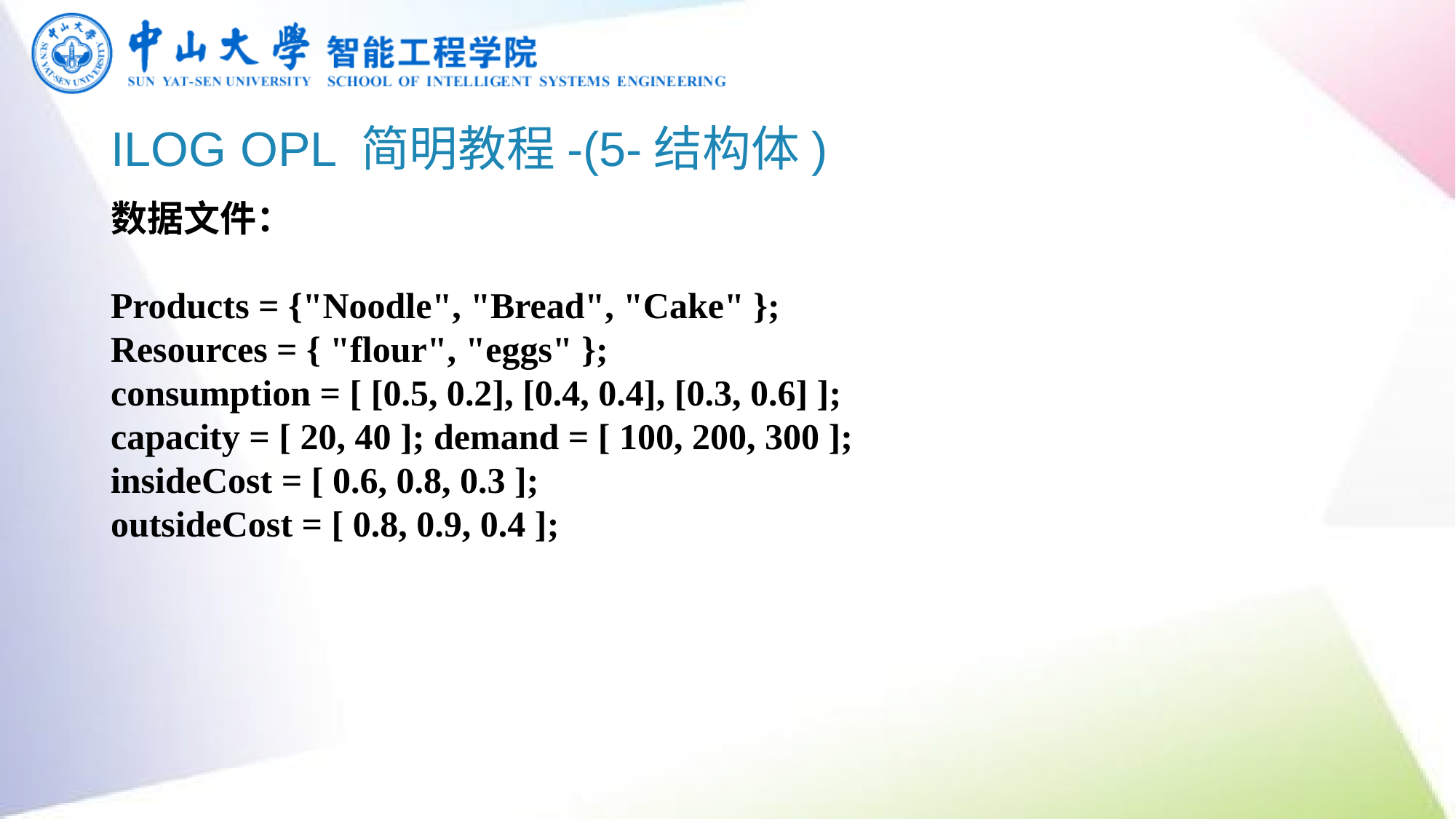

# ILOG OPL 简明教程-(5-结构体)
数据文件：
Products = {"Noodle", "Bread", "Cake" };
Resources = { "flour", "eggs" };
consumption = [ [0.5, 0.2], [0.4, 0.4], [0.3, 0.6] ];
capacity = [ 20, 40 ]; demand = [ 100, 200, 300 ];
insideCost = [ 0.6, 0.8, 0.3 ];
outsideCost = [ 0.8, 0.9, 0.4 ];